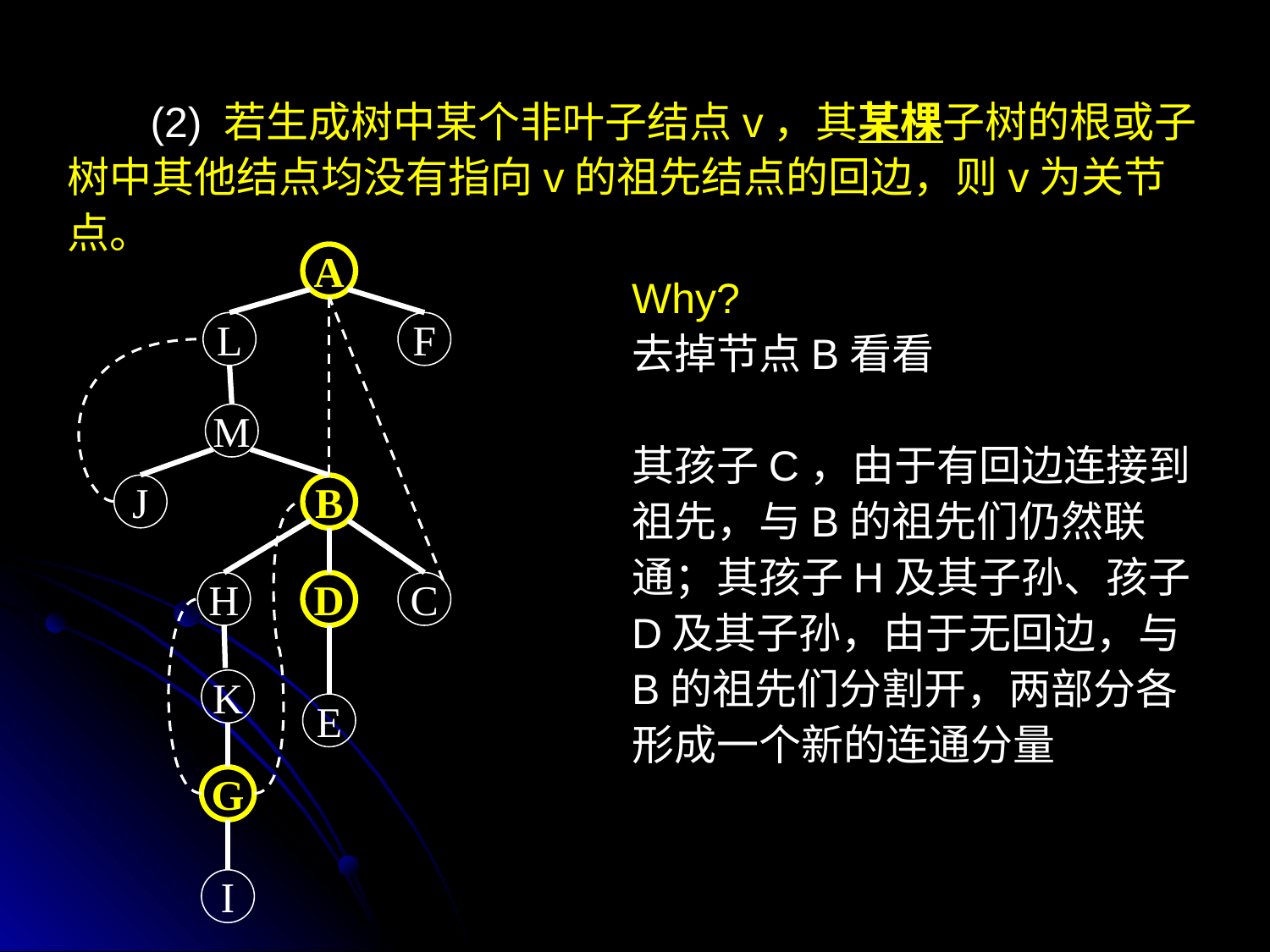

(2) 若生成树中某个非叶子结点v，其某棵子树的根或子树中其他结点均没有指向v的祖先结点的回边，则v为关节点。
A
Why?
去掉节点B看看

其孩子C，由于有回边连接到祖先，与B的祖先们仍然联通；其孩子H及其子孙、孩子D及其子孙，由于无回边，与B的祖先们分割开，两部分各形成一个新的连通分量

L
F
M
J
B
H
D
C
K
E
G
I